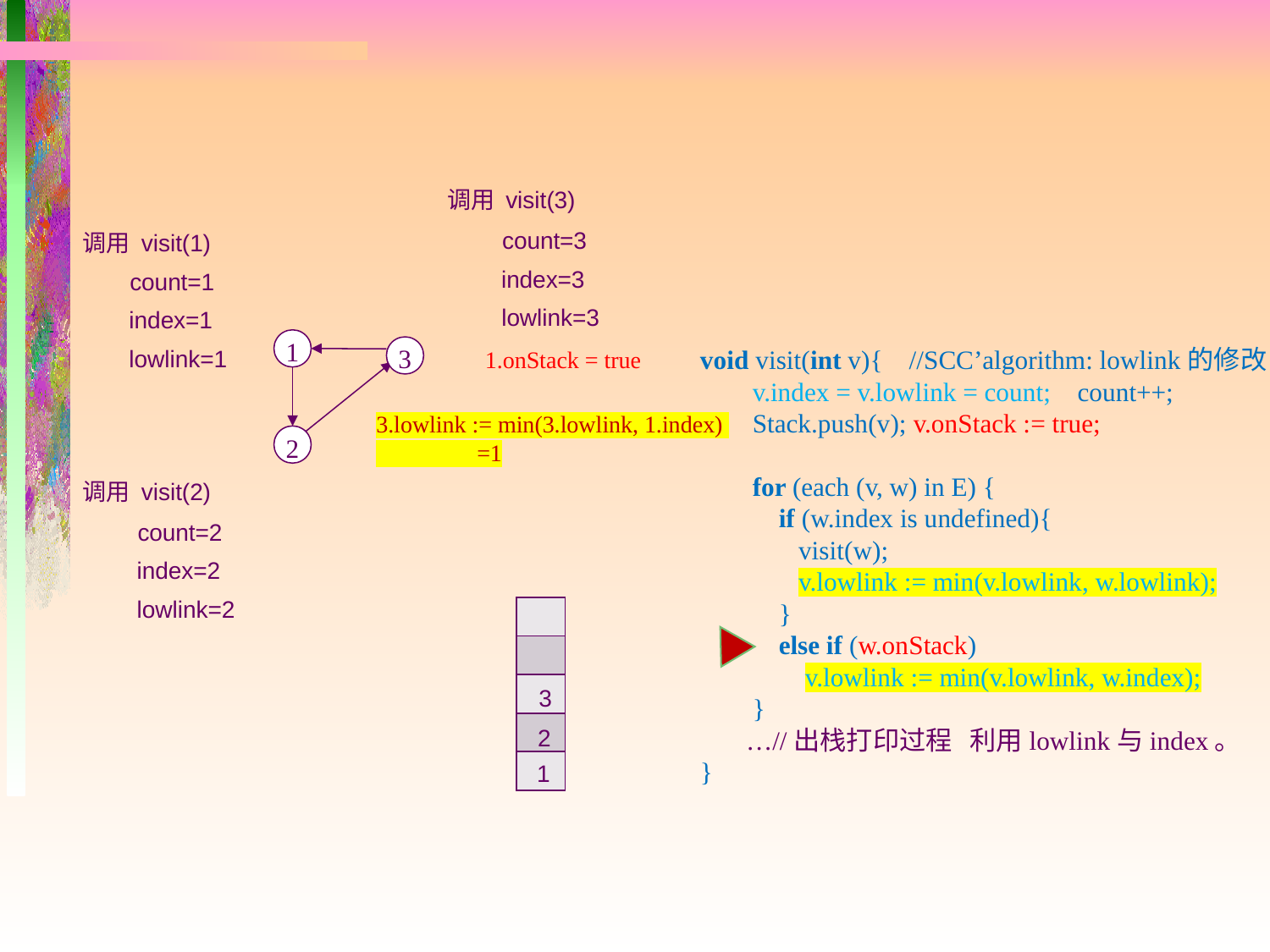

调用 visit(3)
count=3
index=3
lowlink=3
调用 visit(1)
count=1
index=1
lowlink=1
1
3
void visit(int v){    //SCC’algorithm: lowlink的修改
        v.index = v.lowlink = count;    count++;
        Stack.push(v); v.onStack := true;

        for (each (v, w) in E) {
            if (w.index is undefined){
               visit(w);
               v.lowlink := min(v.lowlink, w.lowlink);
            }
            else if (w.onStack)
                v.lowlink := min(v.lowlink, w.index);
        }
       …//出栈打印过程   利用lowlink与index。
}
1.onStack = true
3.lowlink := min(3.lowlink, 1.index)
                 =1
2
调用 visit(2)
count=2
index=2
lowlink=2
|  |
| --- |
|  |
|  |
|  |
|  |

3
2
1